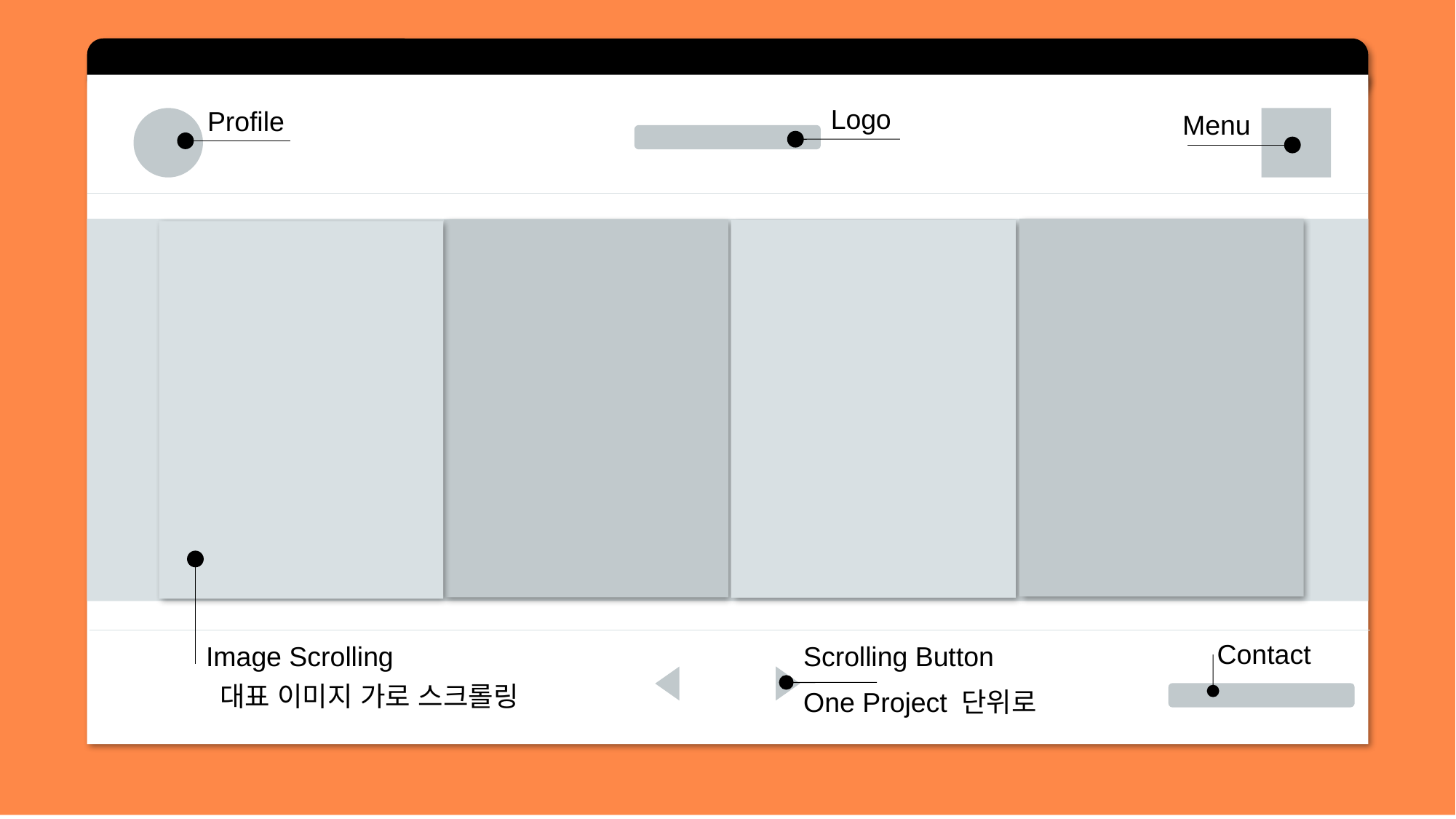

Logo
Profile
Menu

Contact

Image Scrolling
Scrolling Button

대표 이미지 가로 스크롤링
One Project 단위로